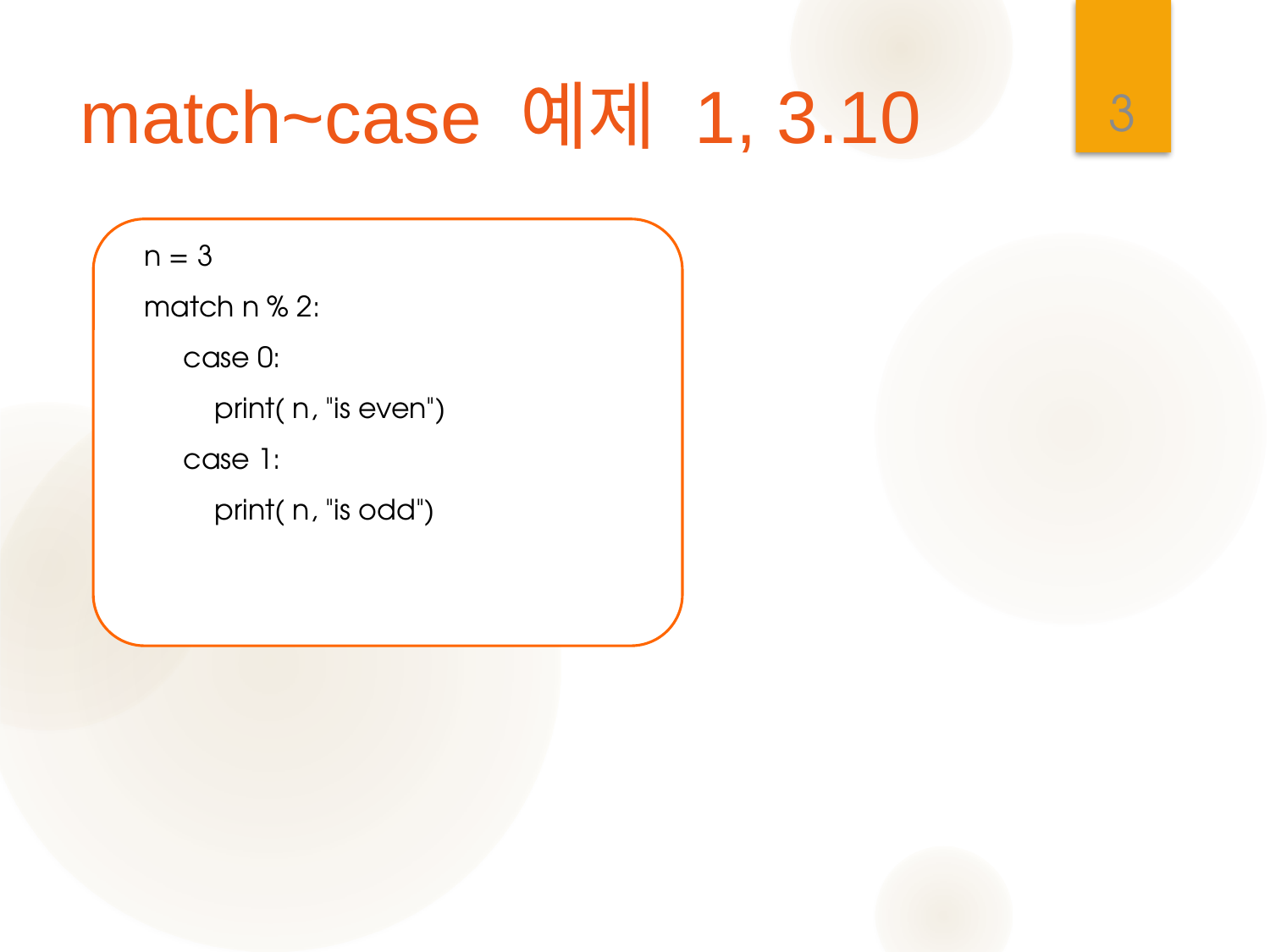

3
# match~case 예제 1, 3.10

   n = 3
   match n % 2:
        case 0:
            print( n, "is even")
        case 1:
            print( n, "is odd")